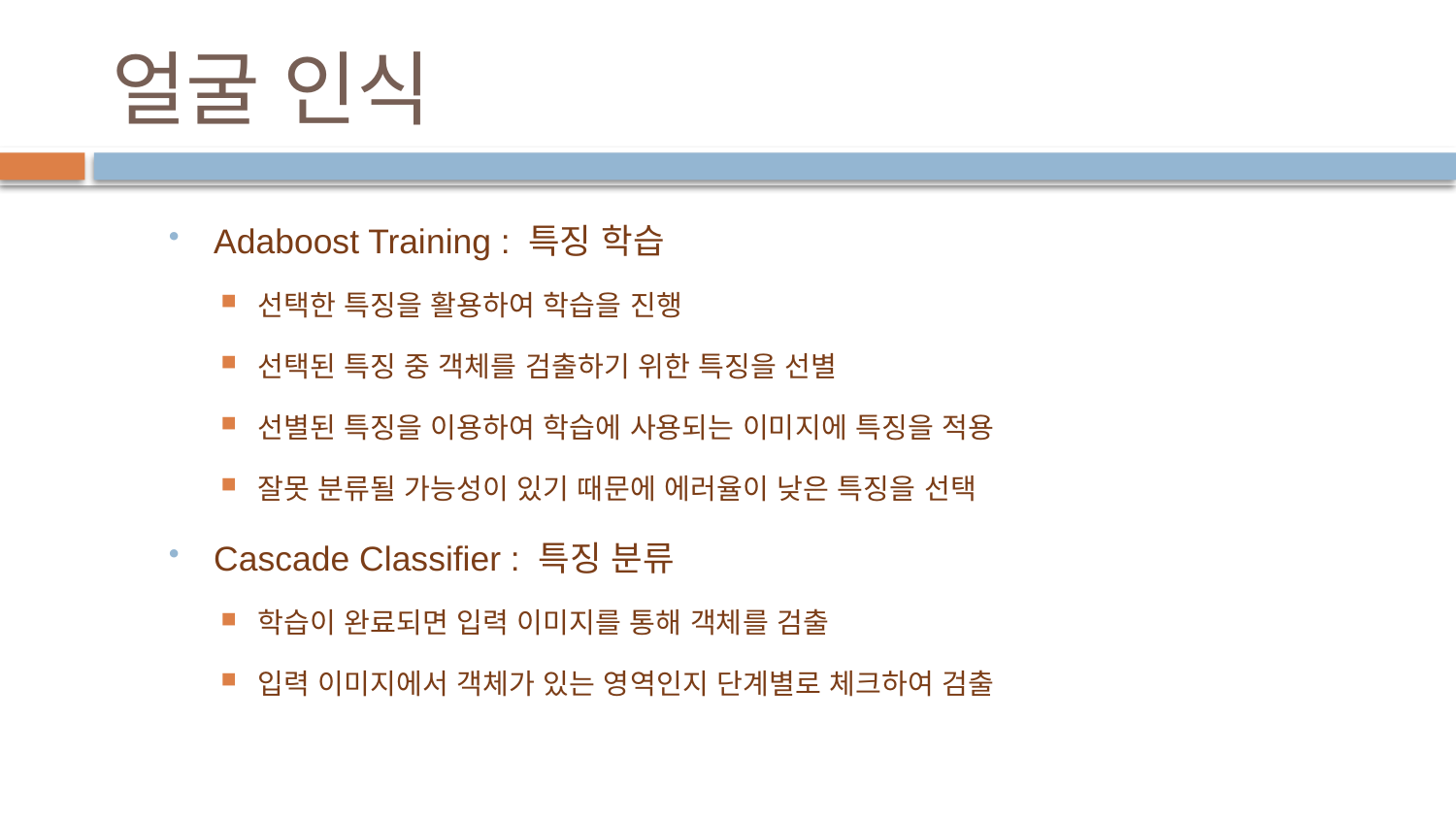

# 얼굴 인식
Adaboost Training : 특징 학습
선택한 특징을 활용하여 학습을 진행
선택된 특징 중 객체를 검출하기 위한 특징을 선별
선별된 특징을 이용하여 학습에 사용되는 이미지에 특징을 적용
잘못 분류될 가능성이 있기 때문에 에러율이 낮은 특징을 선택
Cascade Classifier : 특징 분류
학습이 완료되면 입력 이미지를 통해 객체를 검출
입력 이미지에서 객체가 있는 영역인지 단계별로 체크하여 검출